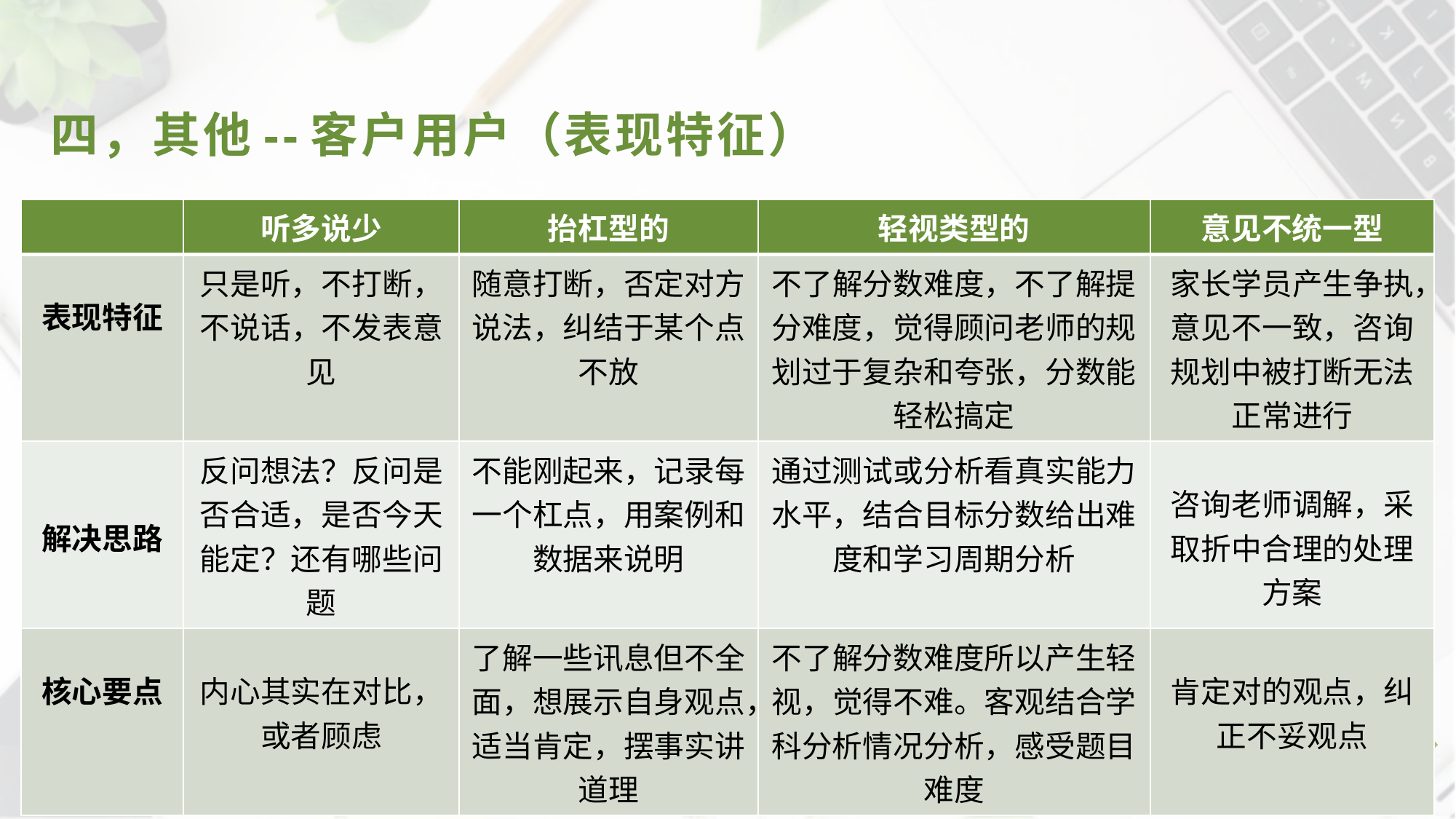

四，其他--客户用户（表现特征）
|  | 听多说少 | 抬杠型的 | 轻视类型的 | 意见不统一型 |
| --- | --- | --- | --- | --- |
| 表现特征 | 只是听，不打断，不说话，不发表意见 | 随意打断，否定对方说法，纠结于某个点不放 | 不了解分数难度，不了解提分难度，觉得顾问老师的规划过于复杂和夸张，分数能轻松搞定 | 家长学员产生争执，意见不一致，咨询规划中被打断无法正常进行 |
| 解决思路 | 反问想法？反问是否合适，是否今天能定？还有哪些问题 | 不能刚起来，记录每一个杠点，用案例和数据来说明 | 通过测试或分析看真实能力水平，结合目标分数给出难度和学习周期分析 | 咨询老师调解，采取折中合理的处理方案 |
| 核心要点 | 内心其实在对比，或者顾虑 | 了解一些讯息但不全面，想展示自身观点，适当肯定，摆事实讲道理 | 不了解分数难度所以产生轻视，觉得不难。客观结合学科分析情况分析，感受题目难度 | 肯定对的观点，纠正不妥观点 |